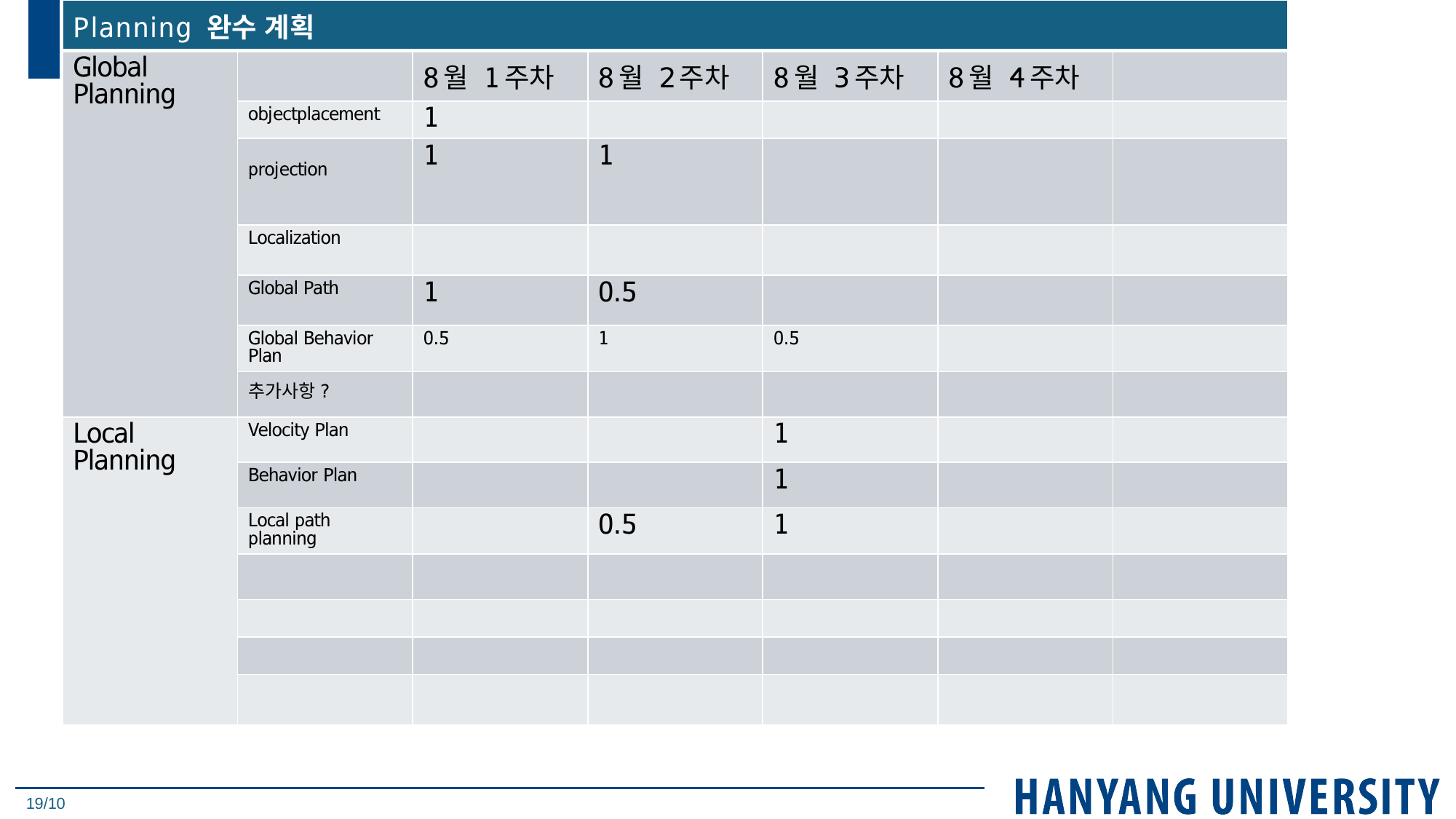

| Planning 완수 계획 |  |  |  |  |  |  |
| --- | --- | --- | --- | --- | --- | --- |
| Global Planning |  | 8월 1주차 | 8월 2주차 | 8월 3주차 | 8월 4주차 |  |
|  | objectplacement | 1 |  |  |  |  |
|  | projection | 1 | 1 |  |  |  |
|  | Localization |  |  |  |  |  |
|  | Global Path | 1 | 0.5 |  |  |  |
|  | Global Behavior Plan | 0.5 | 1 | 0.5 |  |  |
|  | 추가사항? |  |  |  |  |  |
| Local Planning | Velocity Plan |  |  | 1 |  |  |
|  | Behavior Plan |  |  | 1 |  |  |
|  | Local path planning |  | 0.5 | 1 |  |  |
|  |  |  |  |  |  |  |
|  |  |  |  |  |  |  |
|  |  |  |  |  |  |  |
|  |  |  |  |  |  |  |
# Planning
완수 계획
Plannnig완수 계획 -> 간트차트 구성
Global Plan -> 주변 인식된 object에 맞춰 미리 반응
Local Plan -> 충돌위험이 높은 상황 (CV모델 기준 충돌시간 2초 미만 등) 에서의 behavior plan]
프로세스 플로우 그리기
지금까지 한거
Gnss projection
Workspace setting
Planning 코드 구성
앞으로 할거
세부 상황별 Behavior Plan